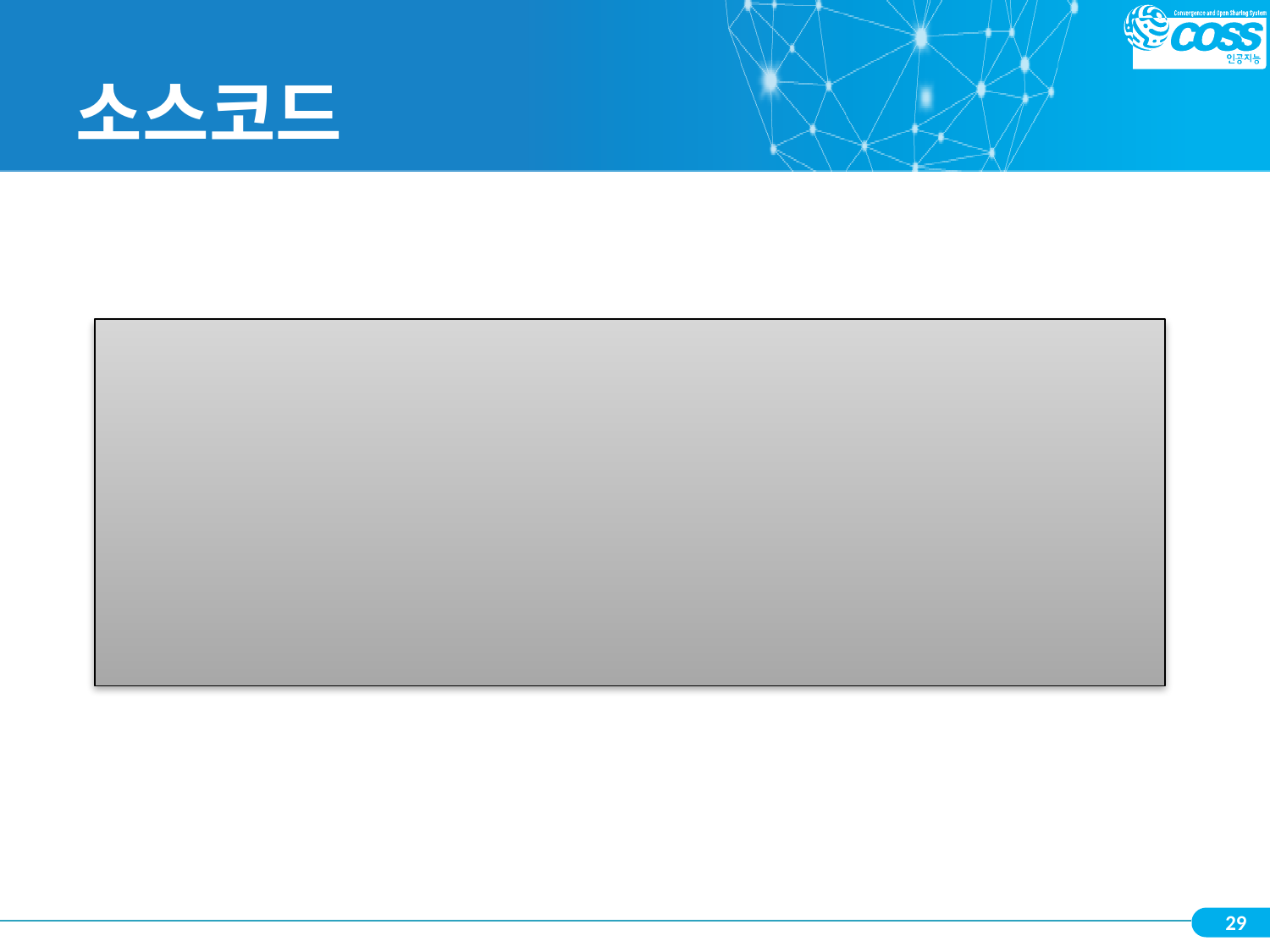

# 소스코드

#  반복을 이용한 정수합 프로그램
sum = 0
max=int(input("어디까지 계산할까요: "))
for i in range(1, max+1) :
    sum += i
print("1부터", max, "까지의 정수의 합:", sum)